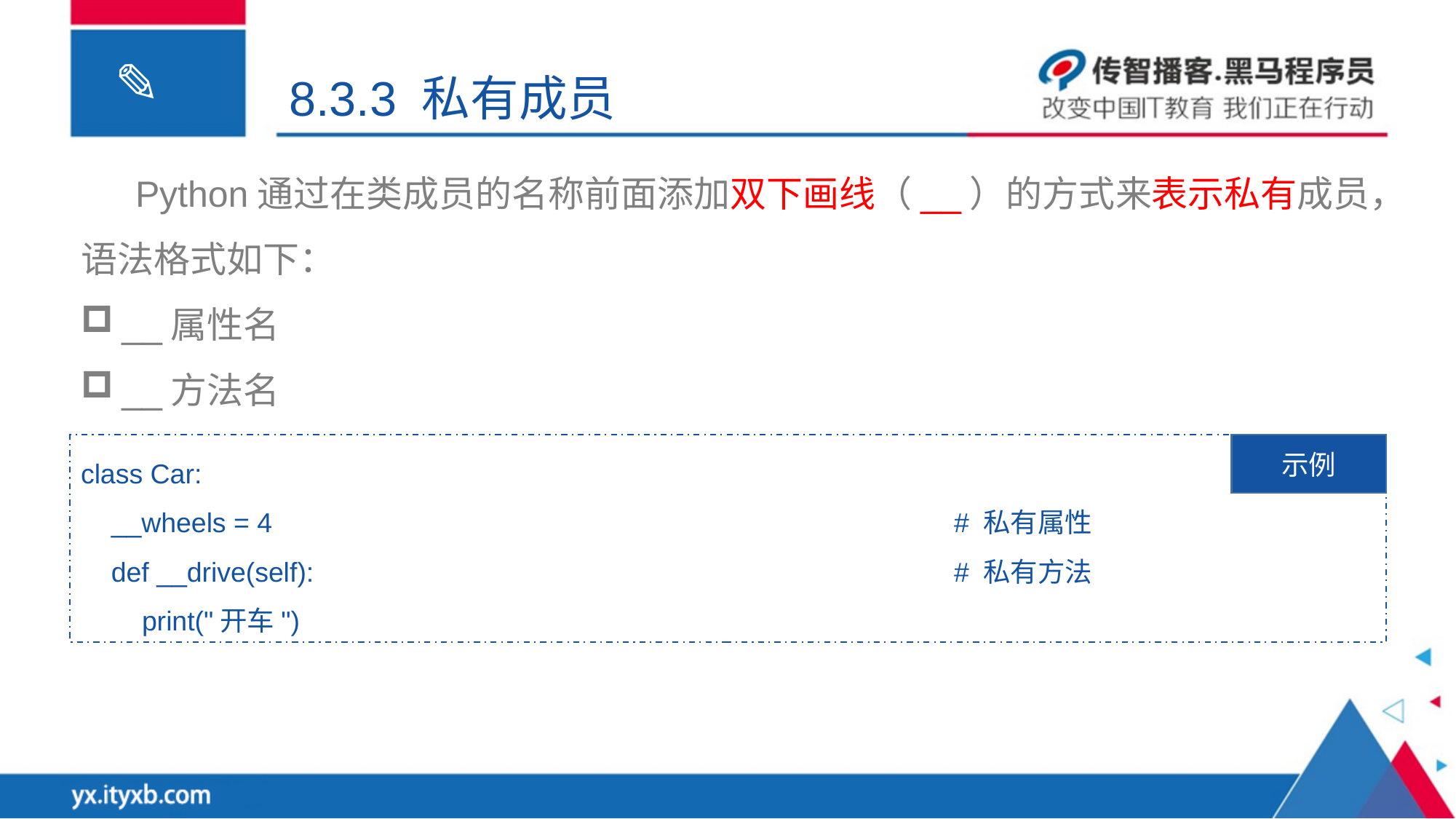

8.3.3 私有成员
Python通过在类成员的名称前面添加双下画线（__）的方式来表示私有成员，语法格式如下：
__属性名
__方法名

class Car:
    __wheels = 4         						# 私有属性
    def __drive(self):  						# 私有方法
        print("开车")
示例